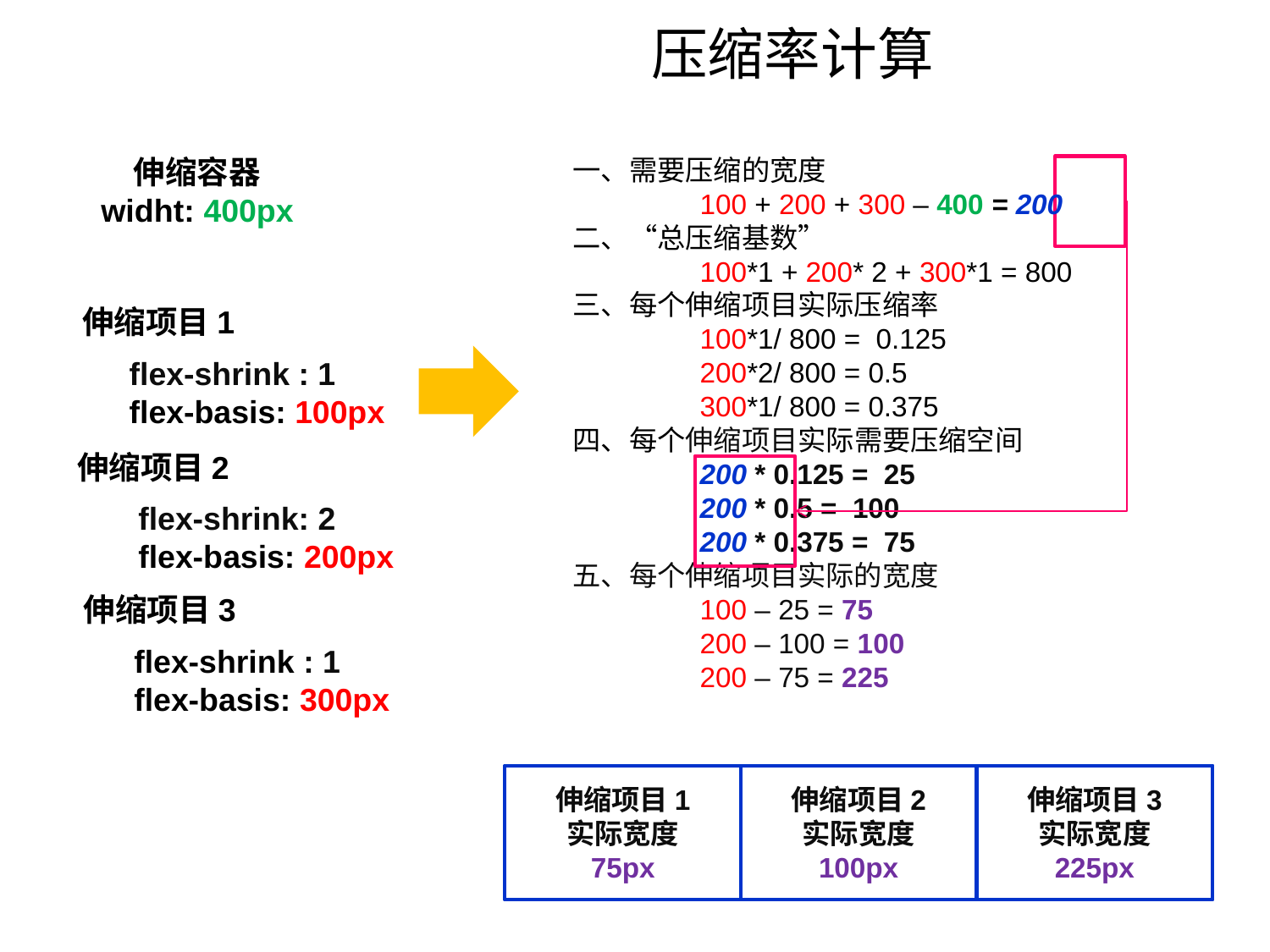

# 压缩率计算
伸缩容器
widht: 400px
一、需要压缩的宽度
	100 + 200 + 300 – 400 = 200
二、“总压缩基数”
	100*1 + 200* 2 + 300*1 = 800
三、每个伸缩项目实际压缩率
	100*1/ 800 =  0.125
	200*2/ 800 = 0.5
	300*1/ 800 = 0.375
四、每个伸缩项目实际需要压缩空间
	200 * 0.125 =  25
	200 * 0.5 =  100
	200 * 0.375 =  75
五、每个伸缩项目实际的宽度
	100 – 25 = 75
	200 – 100 = 100
	200 – 75 = 225

伸缩项目1

flex-shrink : 1
flex-basis: 100px
伸缩项目2

flex-shrink: 2
flex-basis: 200px
伸缩项目3
flex-shrink : 1
flex-basis: 300px

伸缩项目1
实际宽度
75px
伸缩项目2
实际宽度
100px
伸缩项目3
实际宽度
225px